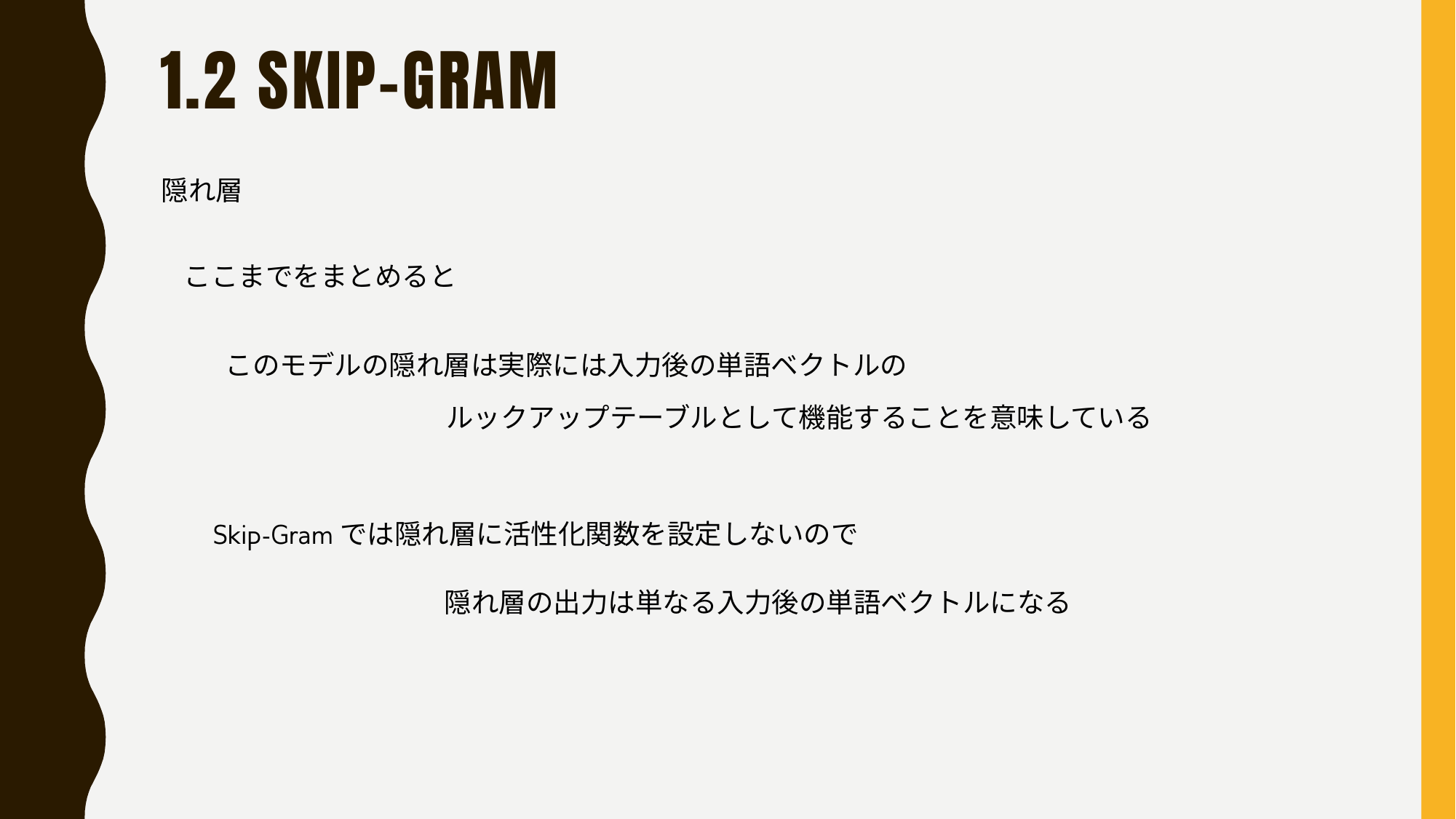

# 1.2 Skip-gram
隠れ層
ここまでをまとめると
このモデルの隠れ層は実際には入力後の単語ベクトルの
ルックアップテーブルとして機能することを意味している
Skip-Gramでは隠れ層に活性化関数を設定しないので
隠れ層の出力は単なる入力後の単語ベクトルになる